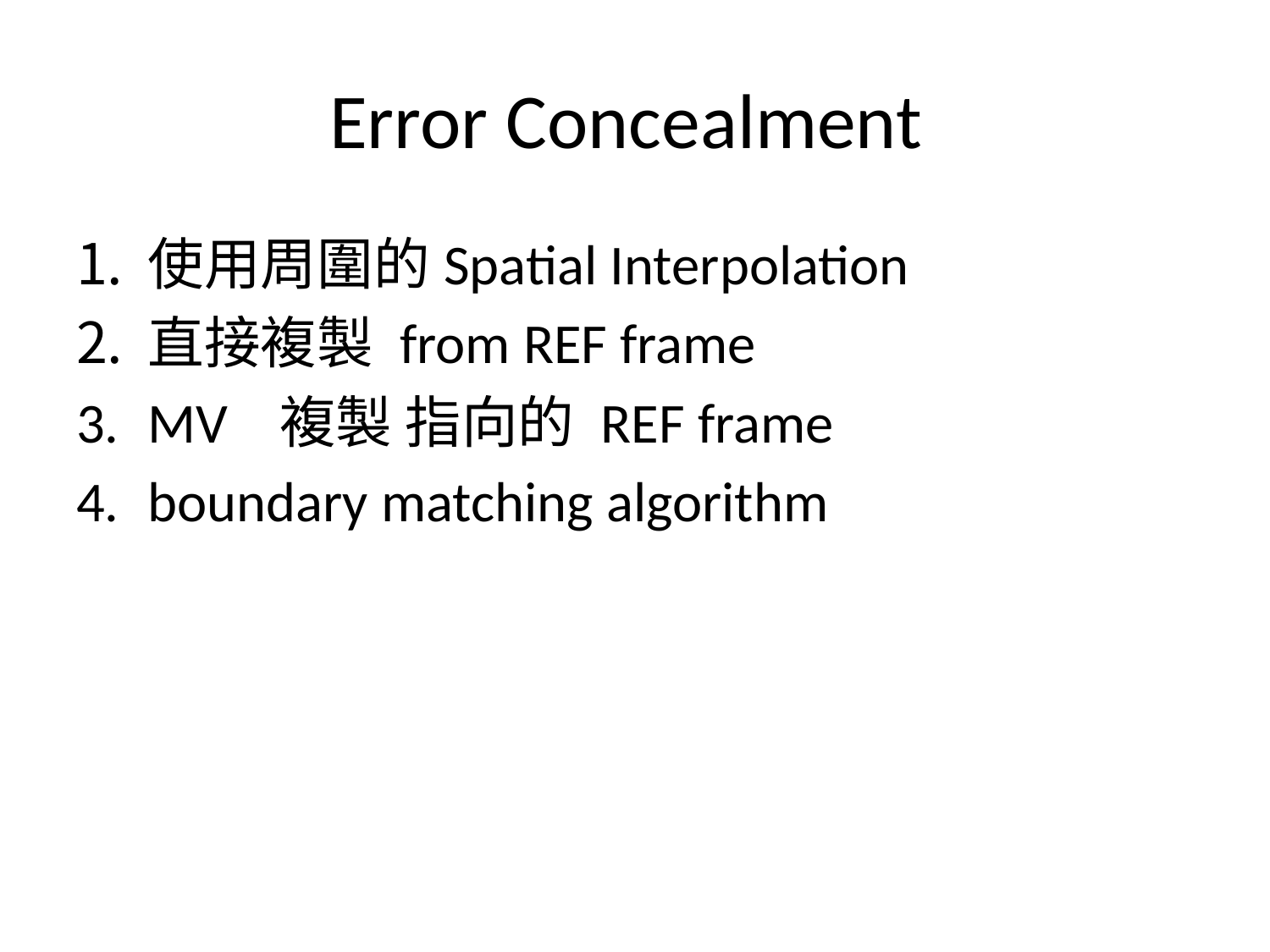

# Error Concealment
使用周圍的Spatial Interpolation
直接複製 from REF frame
MV   複製 指向的 REF frame
boundary matching algorithm